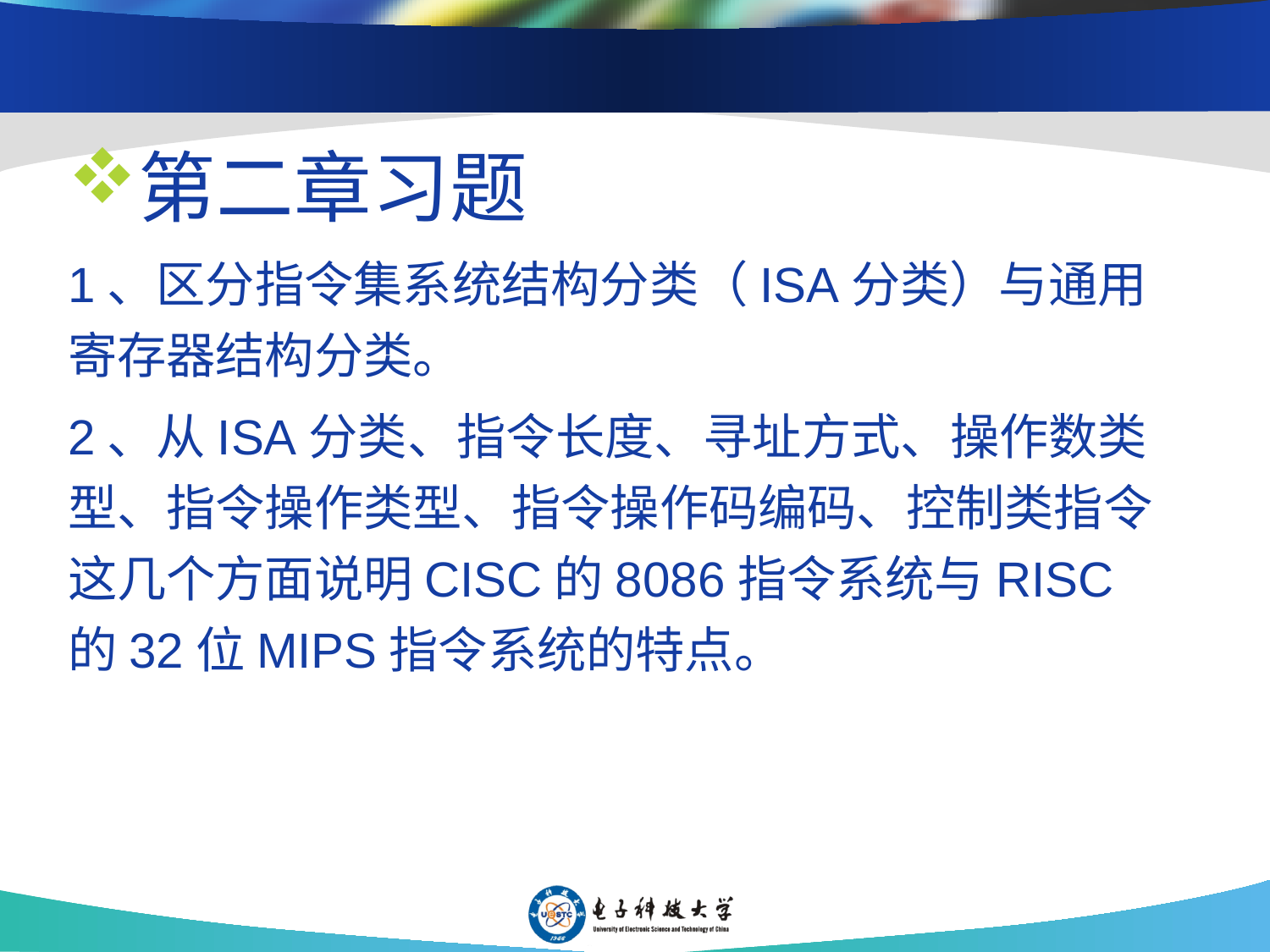

第二章习题
1、区分指令集系统结构分类（ISA分类）与通用寄存器结构分类。
2、从ISA分类、指令长度、寻址方式、操作数类型、指令操作类型、指令操作码编码、控制类指令这几个方面说明CISC的8086指令系统与RISC 的32位MIPS指令系统的特点。
116